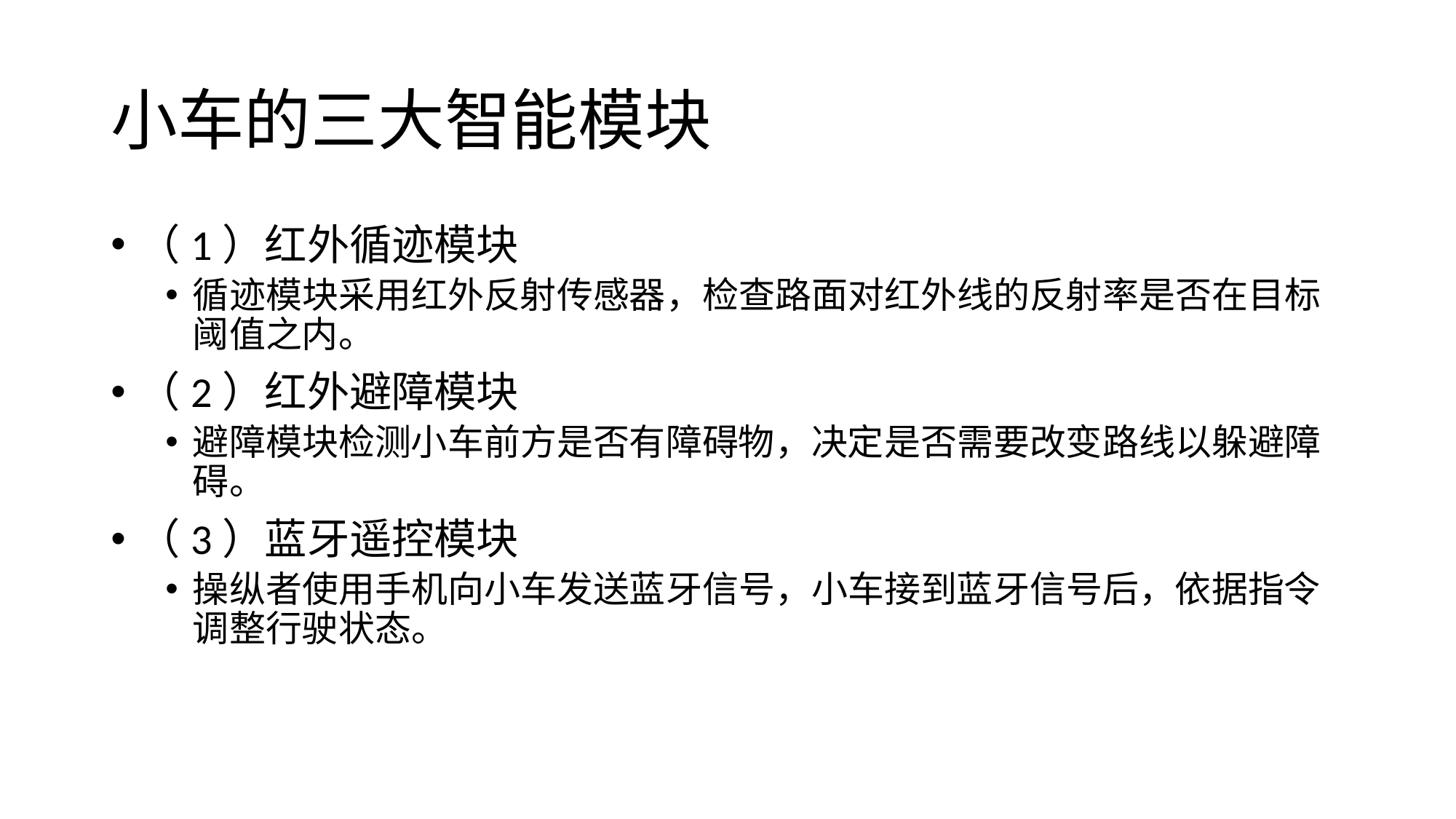

# 小车的三大智能模块
（1）红外循迹模块
循迹模块采用红外反射传感器，检查路面对红外线的反射率是否在目标阈值之内。
（2）红外避障模块
避障模块检测小车前方是否有障碍物，决定是否需要改变路线以躲避障碍。
（3）蓝牙遥控模块
操纵者使用手机向小车发送蓝牙信号，小车接到蓝牙信号后，依据指令调整行驶状态。